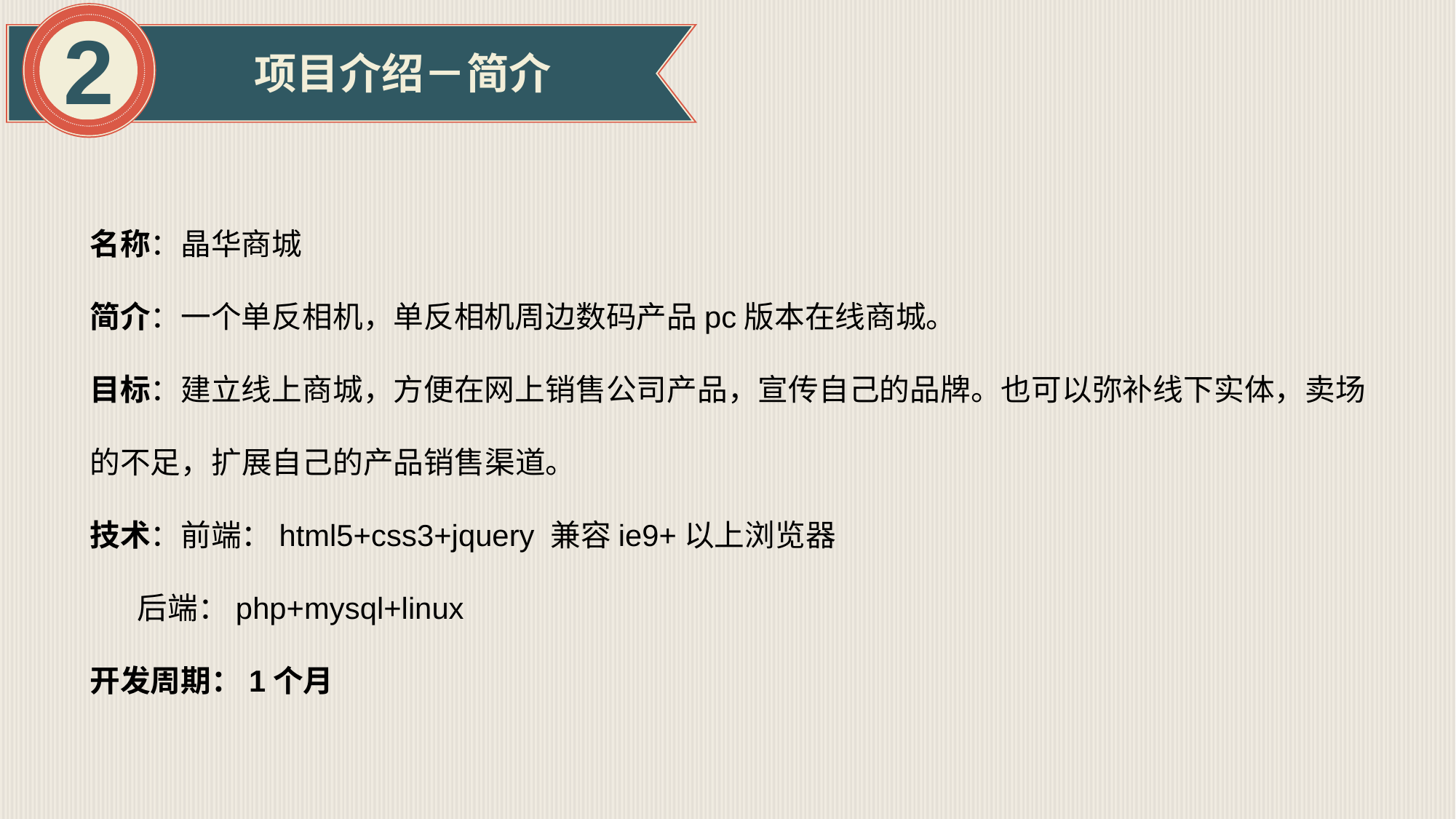

2

项目介绍－简介
名称：晶华商城

简介：一个单反相机，单反相机周边数码产品pc版本在线商城。

目标：建立线上商城，方便在网上销售公司产品，宣传自己的品牌。也可以弥补线下实体，卖场

的不足，扩展自己的产品销售渠道。

技术：前端：html5+css3+jquery 兼容ie9+以上浏览器

      后端：php+mysql+linux

开发周期：1个月